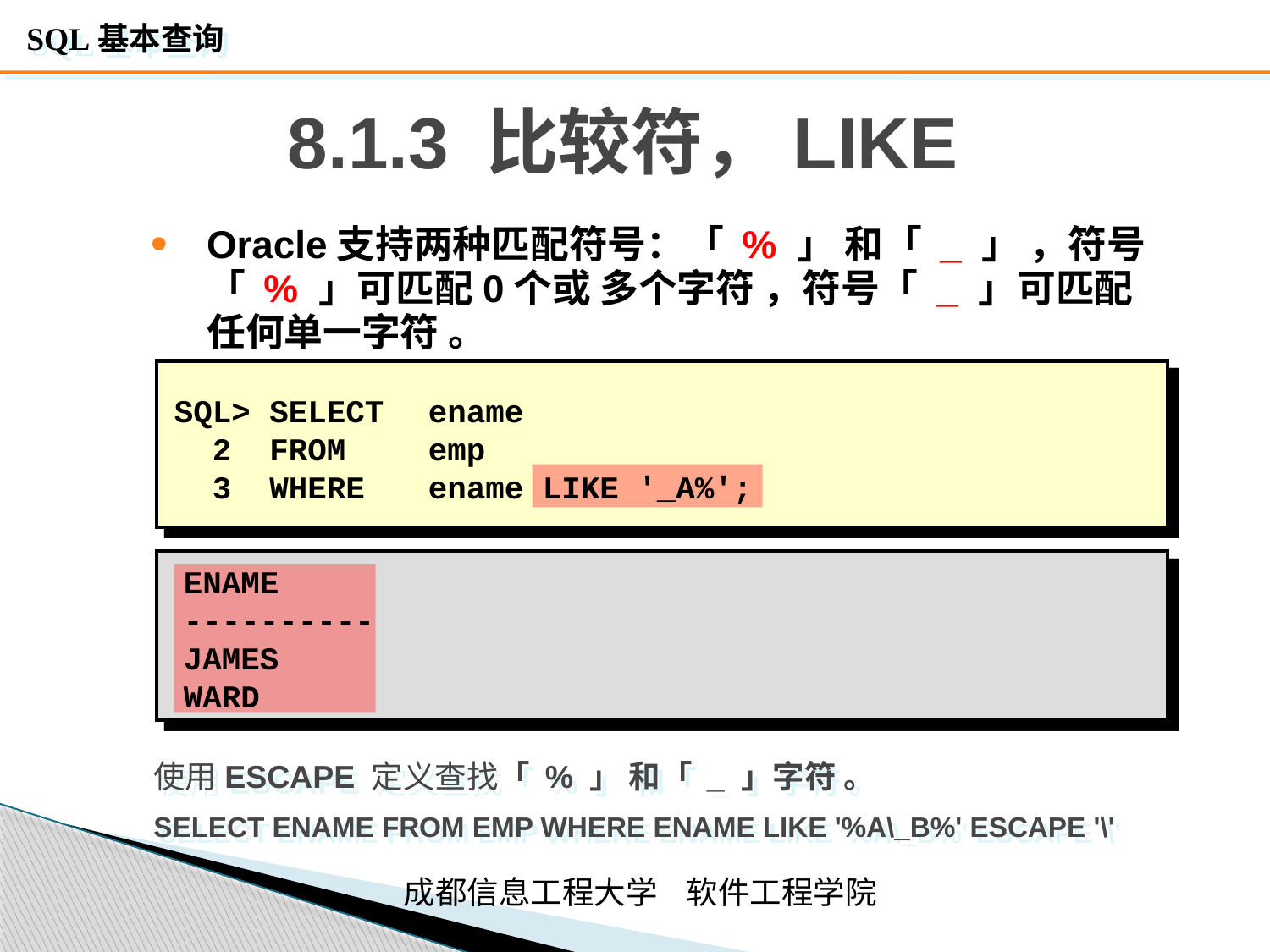

# 8.1.3 比较符，LIKE
Oracle支持两种匹配符号：「 % 」 和「 _ 」 ，符号「 % 」可匹配0个或 多个字符 ，符号「 _ 」可匹配任何单一字符 。

SQL> SELECT	ename
  2  FROM	emp
  3  WHERE	ename LIKE '_A%';

ENAME
----------
JAMES
WARD
使用ESCAPE 定义查找「 % 」 和「 _ 」字符 。
SELECT ENAME FROM EMP WHERE ENAME LIKE '%A\_B%' ESCAPE '\'